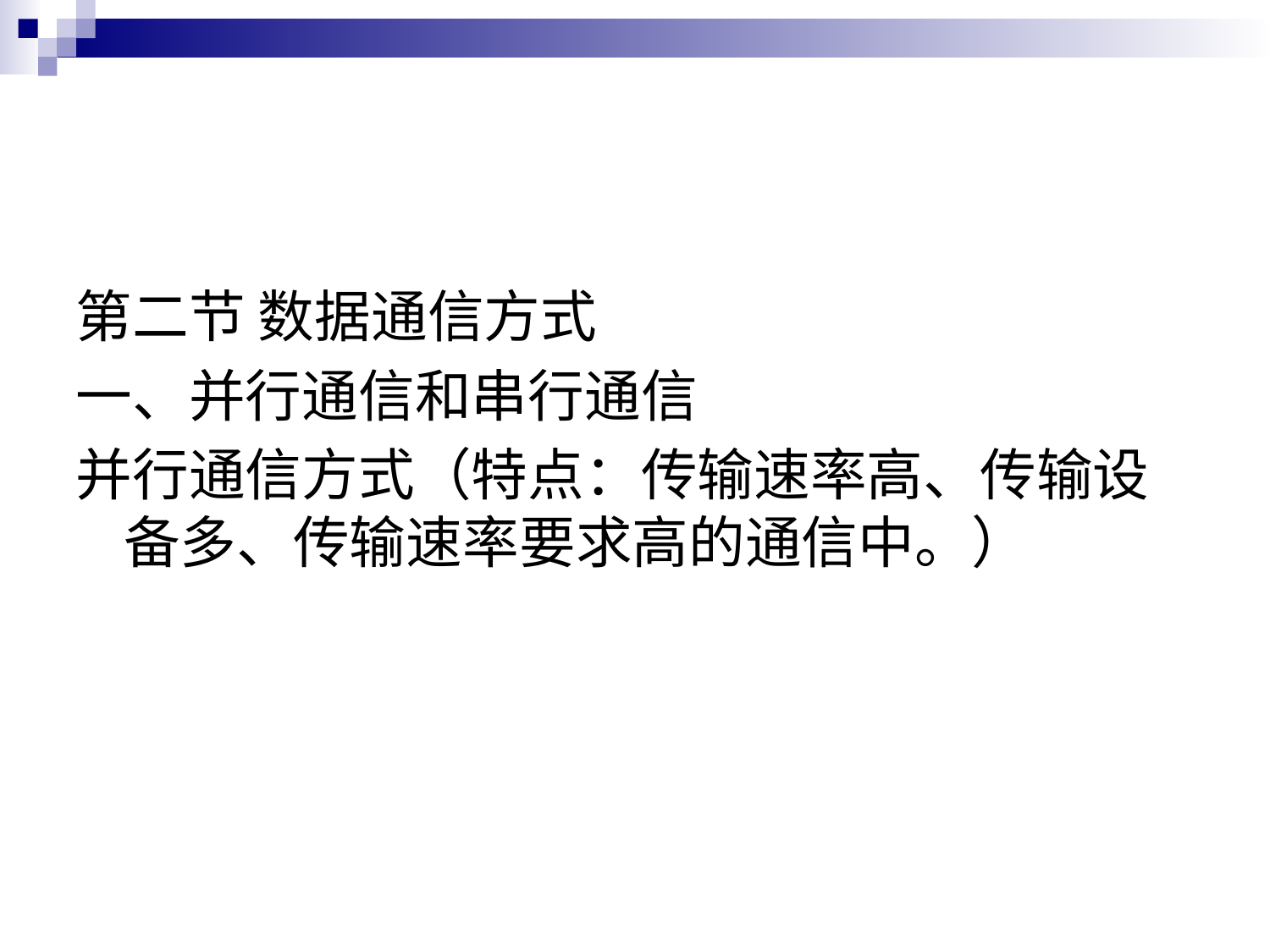

#
第二节 数据通信方式
一、并行通信和串行通信
并行通信方式（特点：传输速率高、传输设备多、传输速率要求高的通信中。）